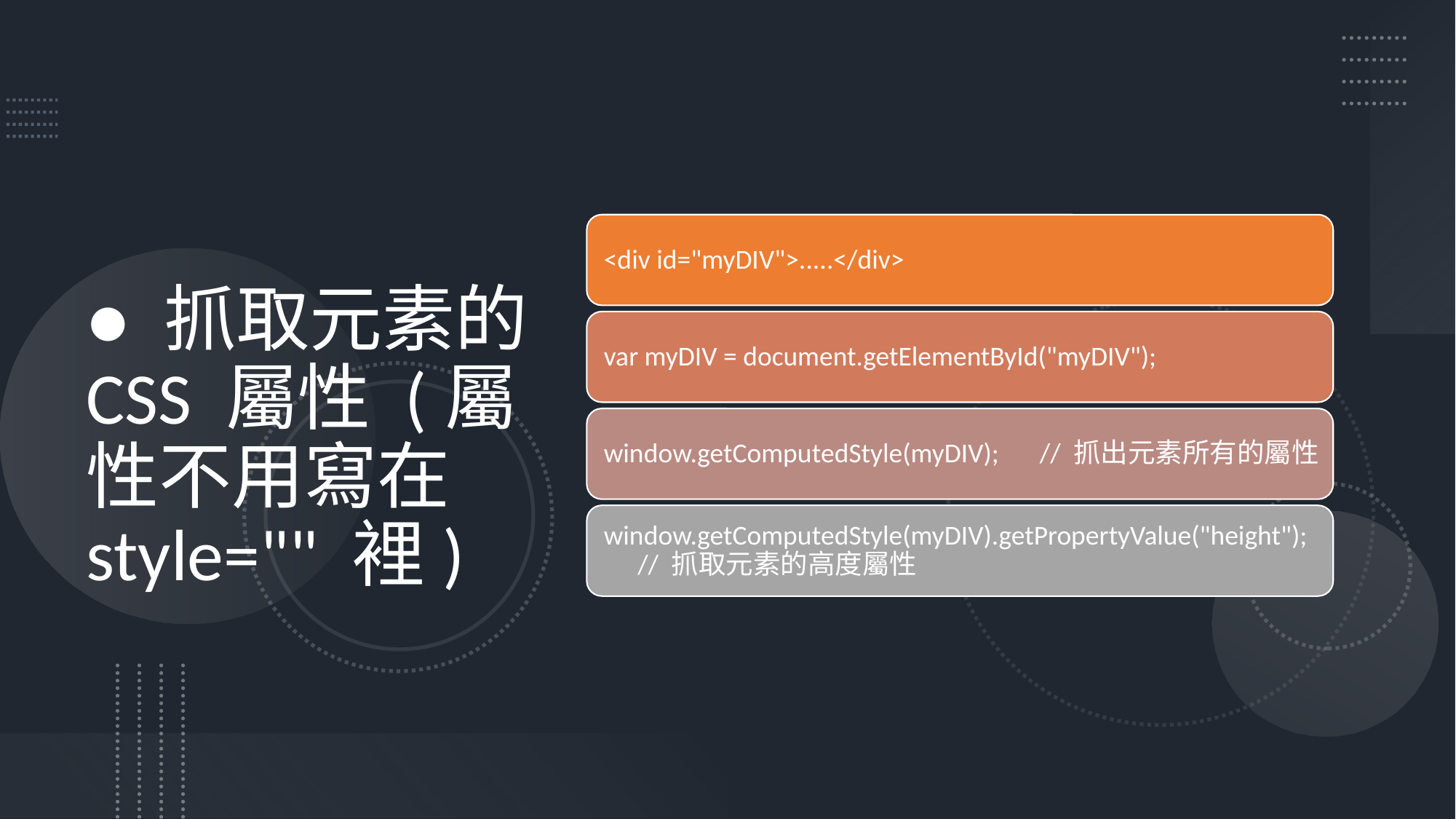

# ● 抓取元素的 CSS 屬性 (屬性不用寫在 style="" 裡)
<div id="myDIV">.....</div>
var myDIV = document.getElementById("myDIV");
window.getComputedStyle(myDIV);　// 抓出元素所有的屬性
window.getComputedStyle(myDIV).getPropertyValue("height");　// 抓取元素的高度屬性